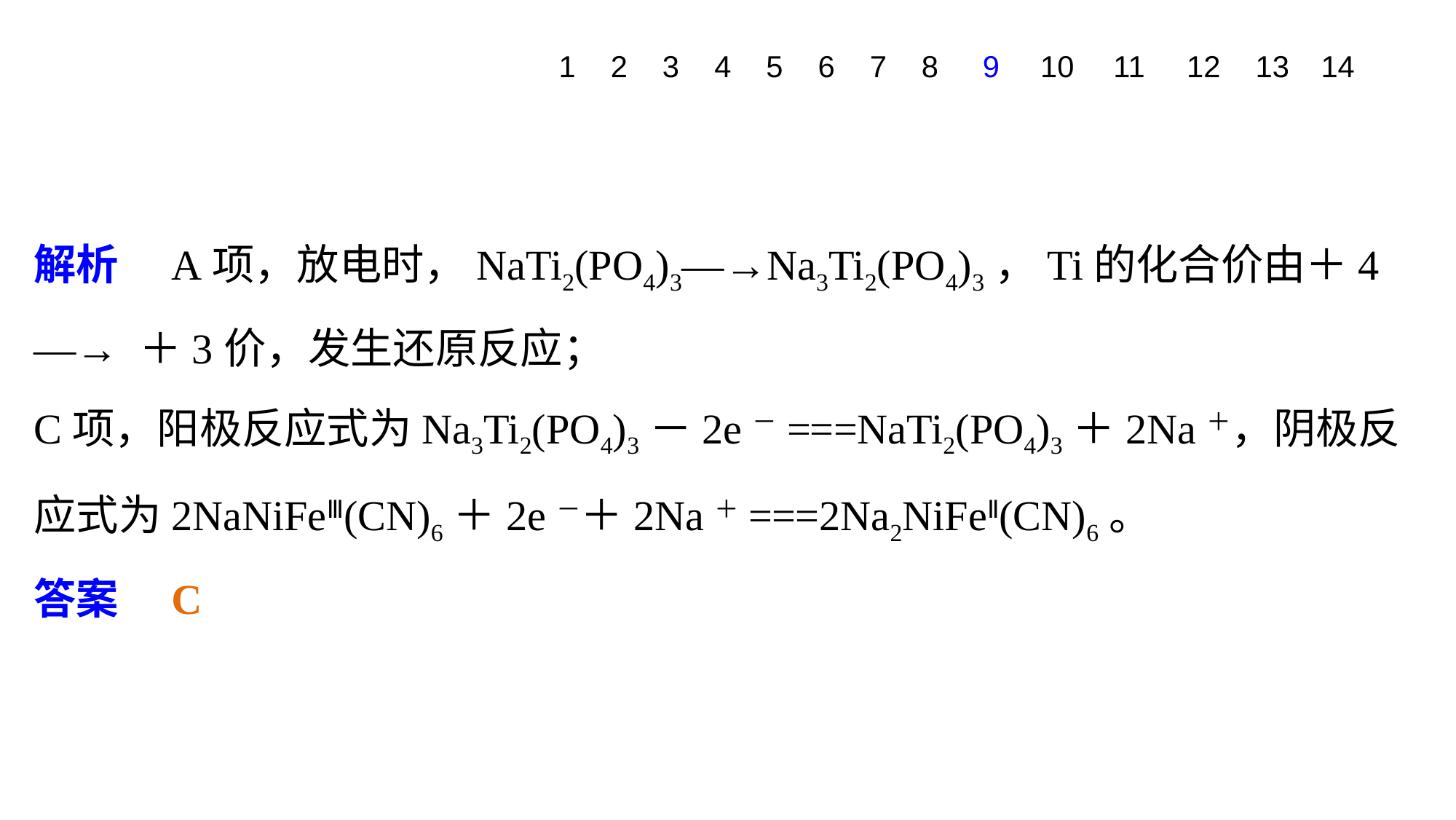

1
2
3
4
5
6
7
8
9
10
11
12
13
14
解析　A项，放电时，NaTi2(PO4)3―→Na3Ti2(PO4)3，Ti的化合价由＋4 ―→ ＋3价，发生还原反应；
C项，阳极反应式为Na3Ti2(PO4)3－2e－===NaTi2(PO4)3＋2Na＋，阴极反应式为2NaNiFeⅢ(CN)6＋2e－＋2Na＋===2Na2NiFeⅡ(CN)6。
答案　C